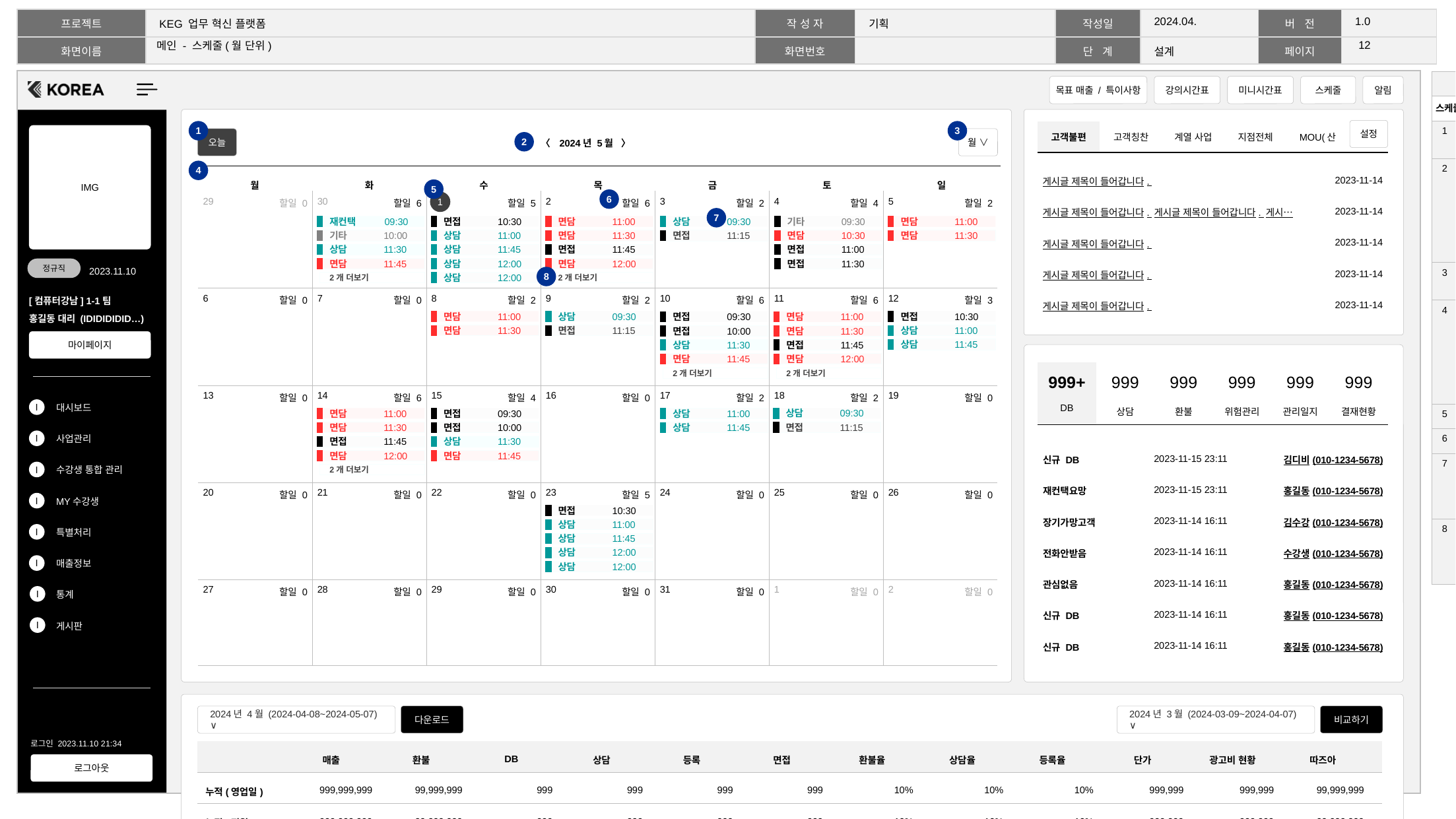

12

# 메인 - 스케줄(월 단위)
| 화면 설명 |  |
| --- | --- |
| 스케줄 캘린더 |  |
| 1 | 오늘 날짜로 바로 가기 Click= [오늘] 포함된 (2) 기간으로 적용됨. |
| 2 | 기간 선택 월 단위. 월요일~일요일로 5주차. 표기 방식: YYYY년 MM월 [<] Click= 전월로 이동. [>] Click= 익월로 이동. |
| 3 | 캘린더 보기 방식 Select= 주, 월 |
| 4 | 캘린더 Monthly 가로축: 요일 전월/익월 날짜는 금월 날짜 보다 연한 색으로 표기. 모든 일정은 시작 시각만 존재함. 같은 날짜에 시작 시각이 동일한 일정이 다수일 경우 일정이 등록된 순으로 표기함. |
| 5 | 오늘 날짜 강조 표기 |
| 6 | 오늘의 일정 총 수 |
| 7 | 개별 일정 항목: 구분값, 시작 시각(MM:DD) 구분값에 따라 색상 차등 적용. Weekly와 기능 동일함. |
| 8 | 일정 더보기 각 일자의 영역보다 일정의 개수가 많을 경우 이후 일정을 [N개 더보기]로 표기함. Click= 일정 더보기 레이어 팝업. (기획서 다음 페이지 참고) |
목표 매출 / 특이사항
강의시간표
미니시간표
스케줄
알림

설정
1
3
| 고객불편 | 고객칭찬 | 계열 사업 | 지점전체 | MOU(산 |  |
| --- | --- | --- | --- | --- | --- |
오늘
월 ∨
|  | 〈 2024년 5월 〉 |  |
| --- | --- | --- |
2
4
| 게시글 제목이 들어갑니다. | 2023-11-14 |
| --- | --- |
| 게시글 제목이 들어갑니다. 게시글 제목이 들어갑니다. 게시… | 2023-11-14 |
| 게시글 제목이 들어갑니다. | 2023-11-14 |
| 게시글 제목이 들어갑니다. | 2023-11-14 |
| 게시글 제목이 들어갑니다. | 2023-11-14 |
| 월 | 화 | 수 | 목 | 금 | 토 | 일 |
| --- | --- | --- | --- | --- | --- | --- |
5
6
| 29 | 할일 0 | 30 | 할일 6 | 1 | 할일 5 | 2 | 할일 6 | 3 | 할일 2 | 4 | 할일 4 | 5 | 할일 2 |
| --- | --- | --- | --- | --- | --- | --- | --- | --- | --- | --- | --- | --- | --- |
|  |  |  |  |  |  |  |  |  |  |  |  |  |  |
| 6 | 할일 0 | 7 | 할일 0 | 8 | 할일 2 | 9 | 할일 2 | 10 | 할일 6 | 11 | 할일 6 | 12 | 할일 3 |
|  |  |  |  |  |  |  |  |  |  |  |  |  |  |
| 13 | 할일 0 | 14 | 할일 6 | 15 | 할일 4 | 16 | 할일 0 | 17 | 할일 2 | 18 | 할일 2 | 19 | 할일 0 |
|  |  |  |  |  |  |  |  |  |  |  |  |  |  |
| 20 | 할일 0 | 21 | 할일 0 | 22 | 할일 0 | 23 | 할일 5 | 24 | 할일 0 | 25 | 할일 0 | 26 | 할일 0 |
|  |  |  |  |  |  |  |  |  |  |  |  |  |  |
| 27 | 할일 0 | 28 | 할일 0 | 29 | 할일 0 | 30 | 할일 0 | 31 | 할일 0 | 1 | 할일 0 | 2 | 할일 0 |
|  |  |  |  |  |  |  |  |  |  |  |  |  |  |
1
7
재컨택          09:30
기타             10:00
상담             11:30
면담             11:45
2개 더보기
면접             10:30
상담             11:00
상담             11:45
상담             12:00
상담             12:00
면담             11:00
면담             11:30
면접             11:45
면담             12:00
2개 더보기
상담             09:30
면접             11:15
기타             09:30
면담             10:30
면접             11:00
면접             11:30
면담             11:00
면담             11:30
8
면담             11:00
면담             11:30
상담             09:30
면접             11:15
면접             10:30
상담             11:00
상담             11:45
면접             09:30
면접             10:00
상담             11:30
면담             11:45
2개 더보기
면담             11:00
면담             11:30
면접             11:45
면담             12:00
2개 더보기

| 999+ | 999 | 999 | 999 | 999 | 999 |
| --- | --- | --- | --- | --- | --- |
| DB | 상담 | 환불 | 위험관리 | 관리일지 | 결재현황 |
상담             09:30
면접             11:15
면담             11:00
면담             11:30
면접             11:45
면담             12:00
2개 더보기
면접             09:30
면접             10:00
상담             11:30
면담             11:45
상담             11:00
상담             11:45
| 신규 DB | 2023-11-15 23:11 | 김디비(010-1234-5678) |
| --- | --- | --- |
| 재컨택요망 | 2023-11-15 23:11 | 홍길동(010-1234-5678) |
| 장기가망고객 | 2023-11-14 16:11 | 김수강(010-1234-5678) |
| 전화안받음 | 2023-11-14 16:11 | 수강생(010-1234-5678) |
| 관심없음 | 2023-11-14 16:11 | 홍길동(010-1234-5678) |
| 신규 DB | 2023-11-14 16:11 | 홍길동(010-1234-5678) |
| 신규 DB | 2023-11-14 16:11 | 홍길동(010-1234-5678) |
면접             10:30
상담             11:00
상담             11:45
상담             12:00
상담             12:00

다운로드
2024년 4월 (2024-04-08~2024-05-07) ∨
비교하기
2024년 3월 (2024-03-09~2024-04-07) ∨
|  | 매출 | 환불 | DB | 상담 | 등록 | 면접 | 환불율 | 상담율 | 등록율 | 단가 | 광고비 현황 | 따즈아 |  |
| --- | --- | --- | --- | --- | --- | --- | --- | --- | --- | --- | --- | --- | --- |
| 누적(영업일) | 999,999,999 | 99,999,999 | 999 | 999 | 999 | 999 | 10% | 10% | 10% | 999,999 | 999,999 | 99,999,999 |  |
| 누적(전월) | 999,999,999 | 99,999,999 | 999 | 999 | 999 | 999 | 10% | 10% | 10% | 999,999 | 999,999 | 99,999,999 |  |
| 당일 | 999,999,999 | 99,999,999 | 999 | 999 | 999 | 999 | 10% | 10% | 10% | 999,999 | 999,999 | 99,999,999 |  |
| 전일 | 999,999,999 | 99,999,999 | 999 | 999 | 999 | 999 | 10% | 10% | 10% | 999,999 | 999,999 | 99,999,999 |  |